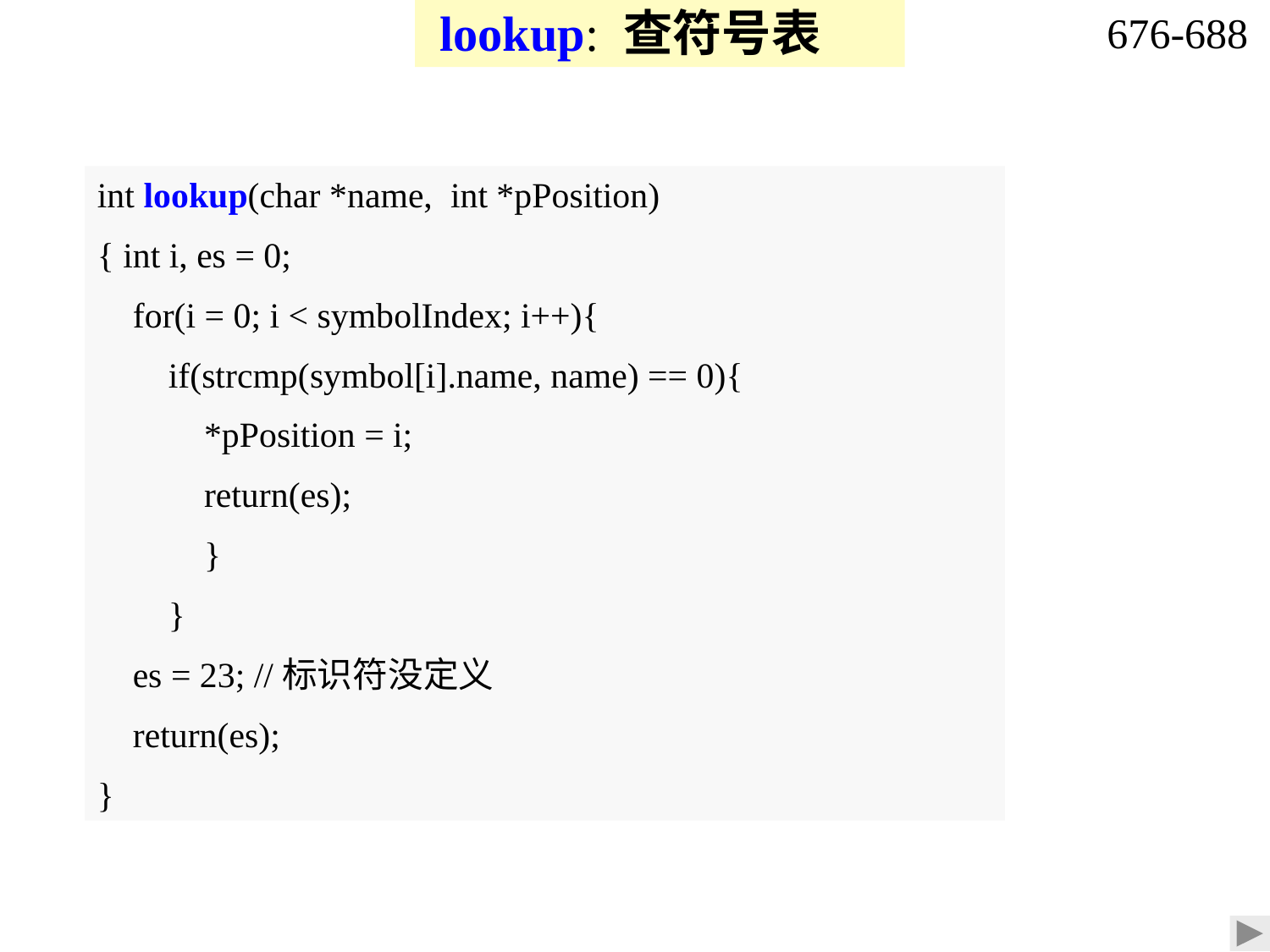

676-688
 lookup: 查符号表
int lookup(char *name,  int *pPosition)
{ int i, es = 0;
    for(i = 0; i < symbolIndex; i++){
        if(strcmp(symbol[i].name, name) == 0){
            *pPosition = i;
            return(es);
            }
        }
    es = 23; //标识符没定义
    return(es);
}